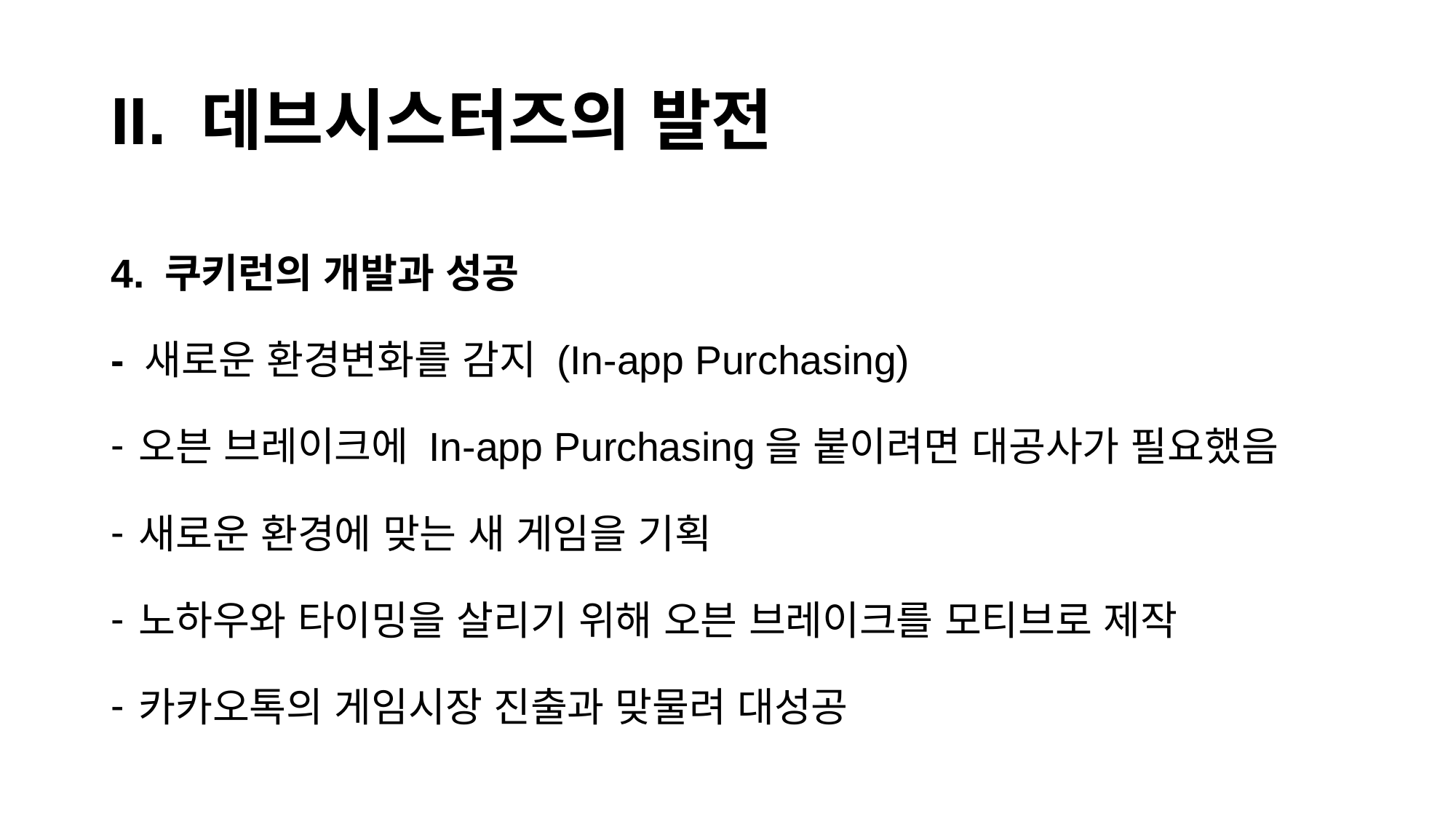

# II. 데브시스터즈의 발전
4. 쿠키런의 개발과 성공
- 새로운 환경변화를 감지 (In-app Purchasing)
오븐 브레이크에 In-app Purchasing을 붙이려면 대공사가 필요했음
새로운 환경에 맞는 새 게임을 기획
노하우와 타이밍을 살리기 위해 오븐 브레이크를 모티브로 제작
카카오톡의 게임시장 진출과 맞물려 대성공